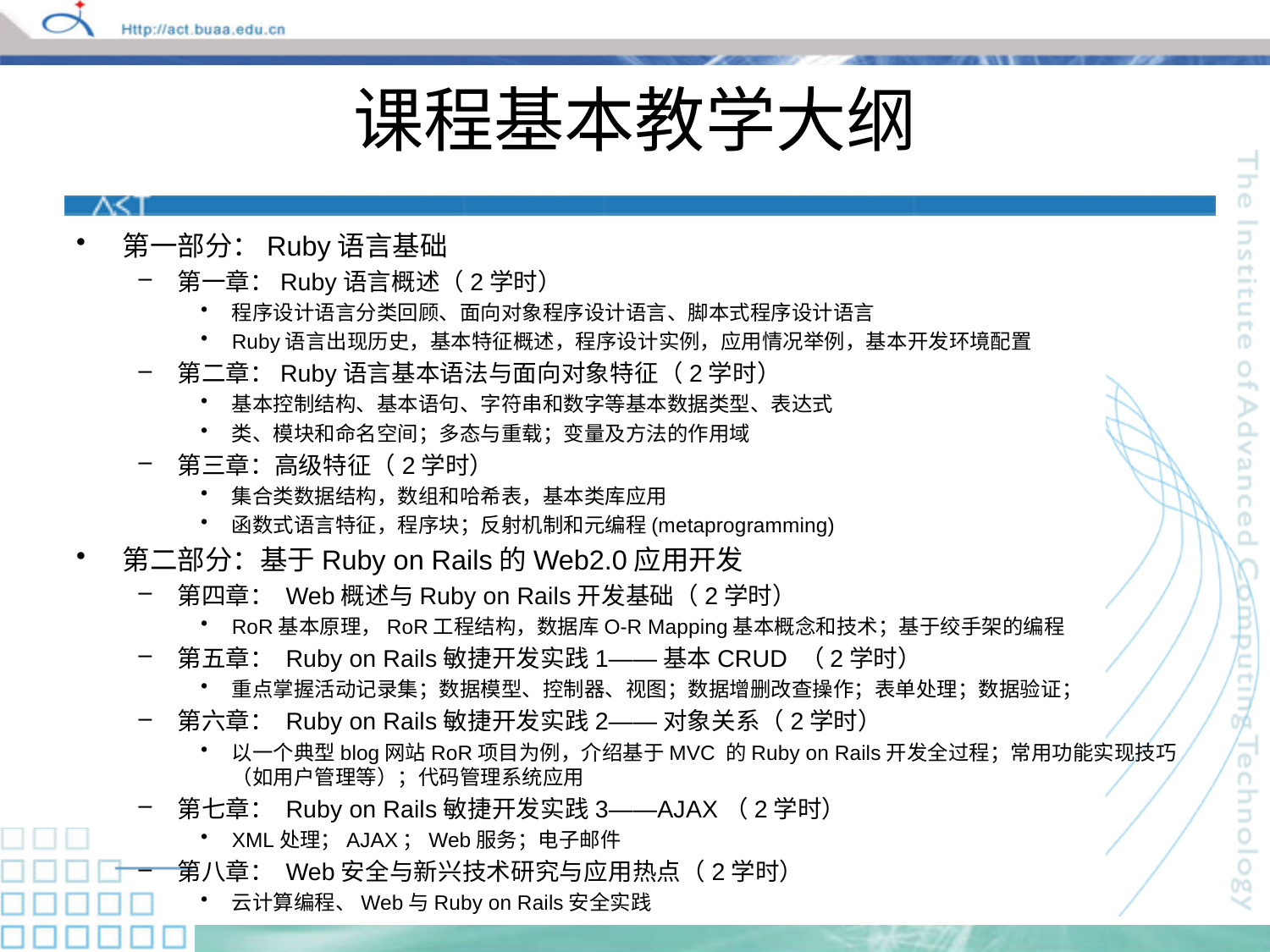

# 课程基本教学大纲
第一部分：Ruby语言基础
第一章：Ruby语言概述（2学时）
程序设计语言分类回顾、面向对象程序设计语言、脚本式程序设计语言
Ruby语言出现历史，基本特征概述，程序设计实例，应用情况举例，基本开发环境配置
第二章：Ruby语言基本语法与面向对象特征（2学时）
基本控制结构、基本语句、字符串和数字等基本数据类型、表达式
类、模块和命名空间；多态与重载；变量及方法的作用域
第三章：高级特征（2学时）
集合类数据结构，数组和哈希表，基本类库应用
函数式语言特征，程序块；反射机制和元编程(metaprogramming)
第二部分：基于Ruby on Rails的Web2.0应用开发
第四章： Web概述与Ruby on Rails开发基础（2学时）
RoR基本原理，RoR工程结构，数据库O-R Mapping基本概念和技术；基于绞手架的编程
第五章： Ruby on Rails敏捷开发实践1——基本CRUD （2学时）
重点掌握活动记录集；数据模型、控制器、视图；数据增删改查操作；表单处理；数据验证；
第六章： Ruby on Rails敏捷开发实践2——对象关系（2学时）
以一个典型blog网站RoR项目为例，介绍基于MVC 的Ruby on Rails开发全过程；常用功能实现技巧（如用户管理等）；代码管理系统应用
第七章： Ruby on Rails敏捷开发实践3——AJAX（2学时）
XML处理；AJAX；Web服务；电子邮件
第八章： Web安全与新兴技术研究与应用热点（2学时）
云计算编程、Web与Ruby on Rails安全实践